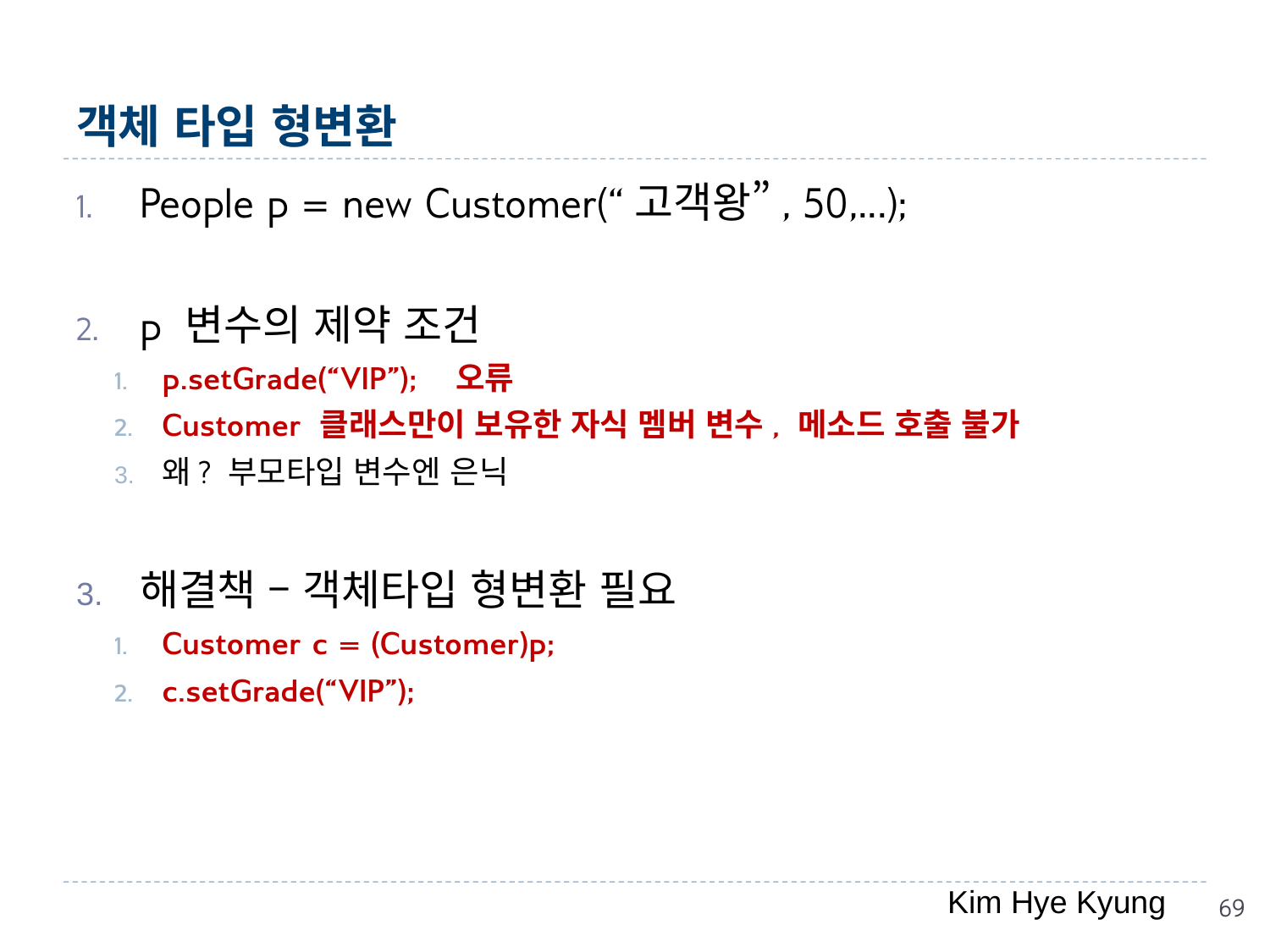

# 객체 타입 형변환
People p = new Customer(“고객왕”, 50,...);

p 변수의 제약 조건
p.setGrade(“VIP”);   오류
Customer 클래스만이 보유한 자식 멤버 변수, 메소드 호출 불가
왜? 부모타입 변수엔 은닉

해결책 – 객체타입 형변환 필요
Customer c = (Customer)p;
c.setGrade(“VIP”);
69